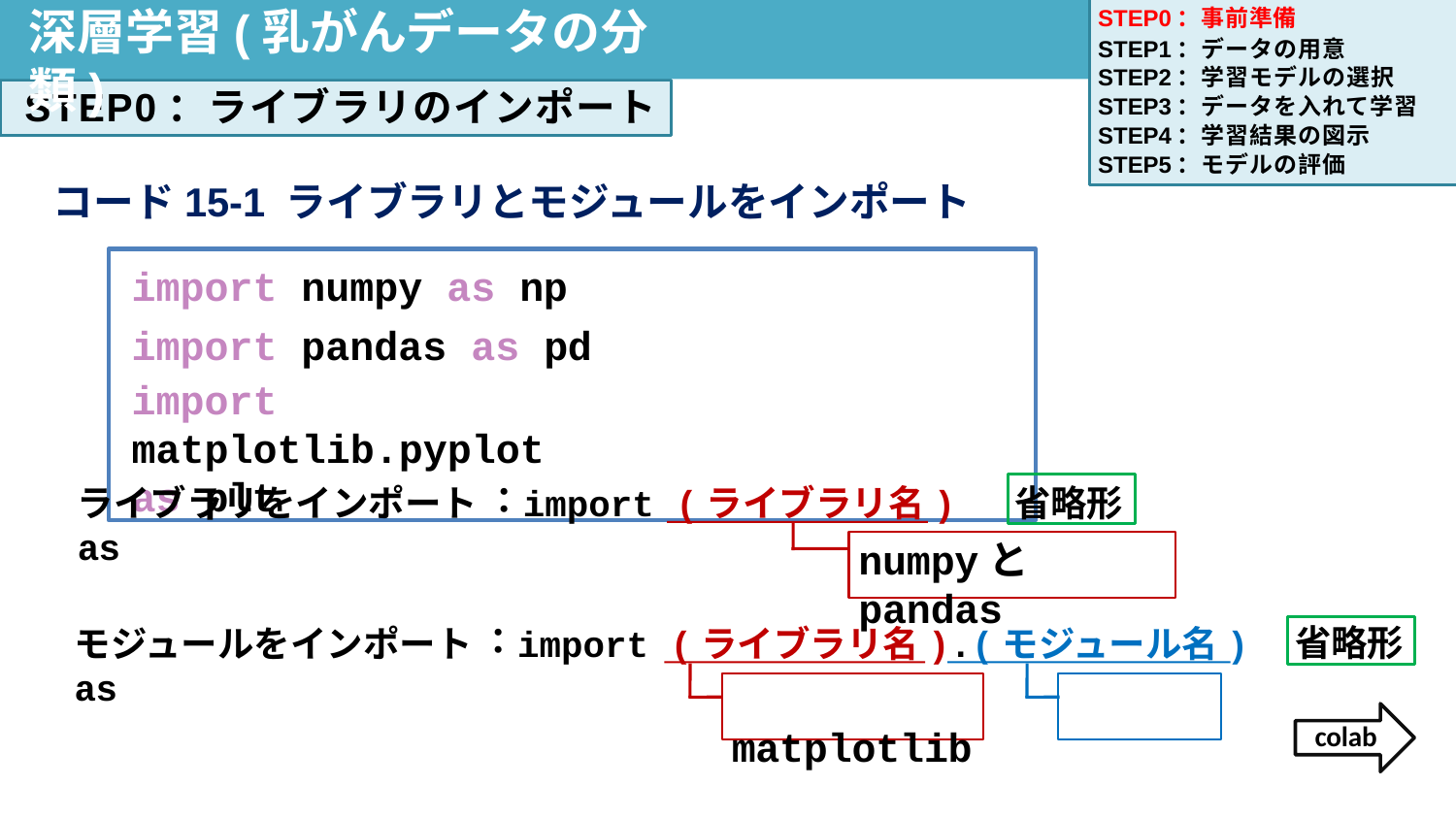

# 深層学習(乳がんデータの分類)
STEP0：事前準備
STEP1：データの用意 STEP2：学習モデルの選択 STEP3：データを入れて学習 STEP4：学習結果の図示 STEP5：モデルの評価

STEP0：ライブラリのインポート
コード15-1 ライブラリとモジュールをインポート
import numpy as np import pandas as pd
import matplotlib.pyplot as plt
省略形
ライブラリをインポート︓import (ライブラリ名) as

numpyとpandas
モジュールをインポート︓import (ライブラリ名).(モジュール名) as
matplotlib	pyplot
省略形

colab